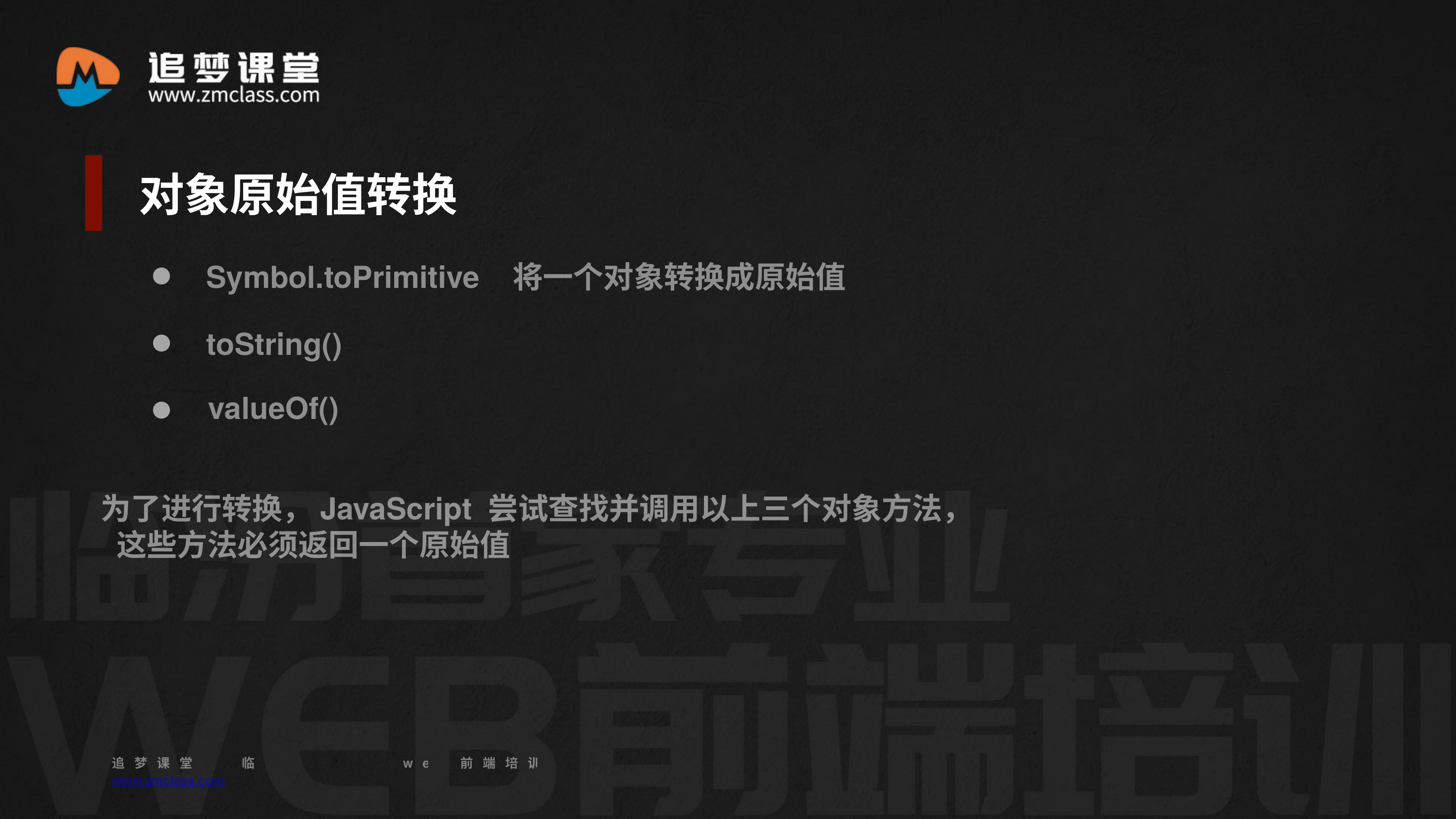

对象原始值转换
 Symbol.toPrimitive   将一个对象转换成原始值

 toString()

valueOf()

为了进行转换，JavaScript 尝试查找并调用以上三个对象方法，
 这些方法必须返回一个原始值
追梦课堂   临汾首家专业的web前端培训机构                                                          www.zmclass.com
15